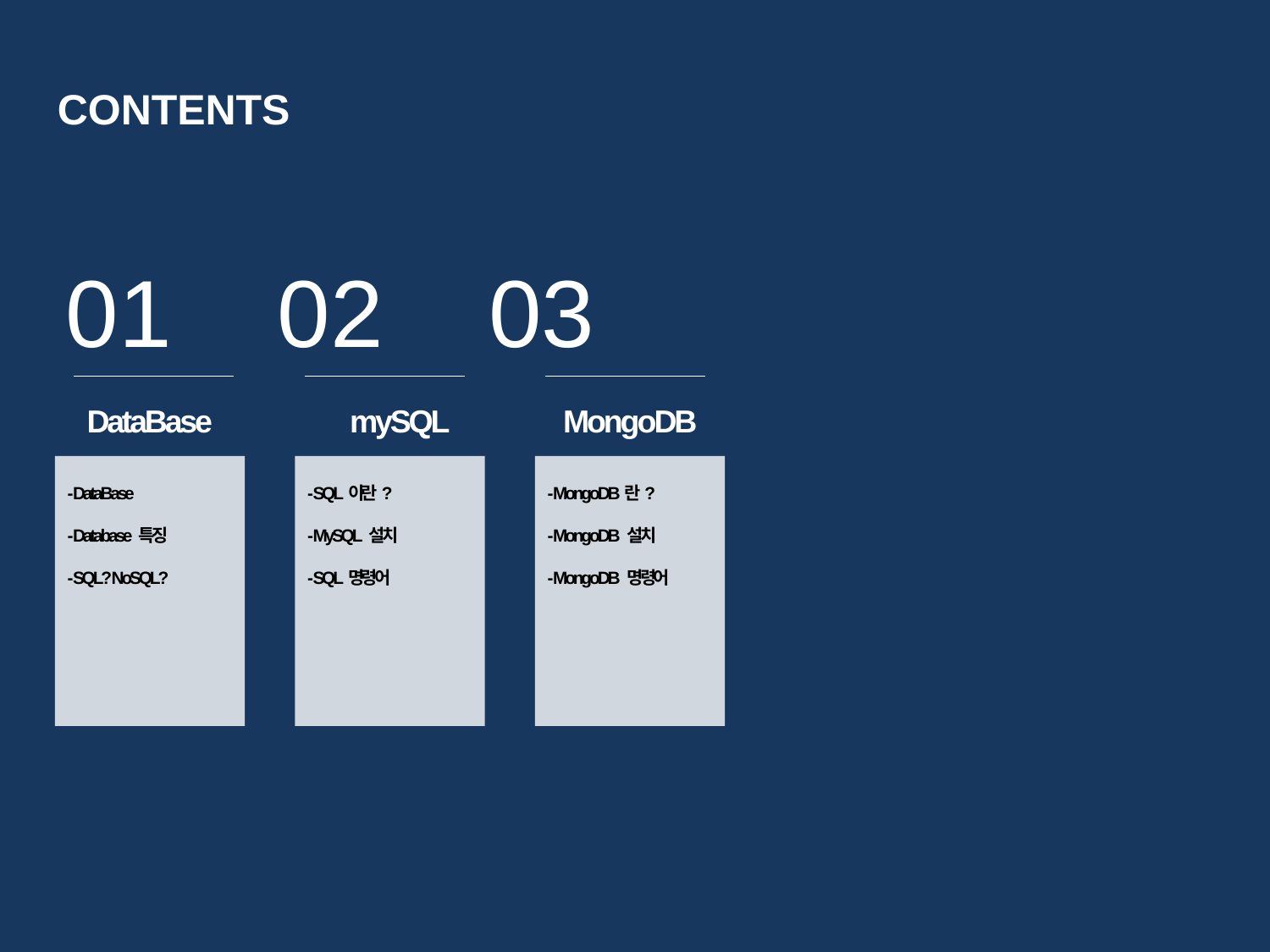

CONTENTS
01    02    03
DataBase
mySQL
MongoDB

- DataBase

- Database 특징

- SQL? NoSQL?
- SQL이란?

- MySQL 설치

- SQL명령어
- MongoDB란?

- MongoDB 설치

- MongoDB 명령어